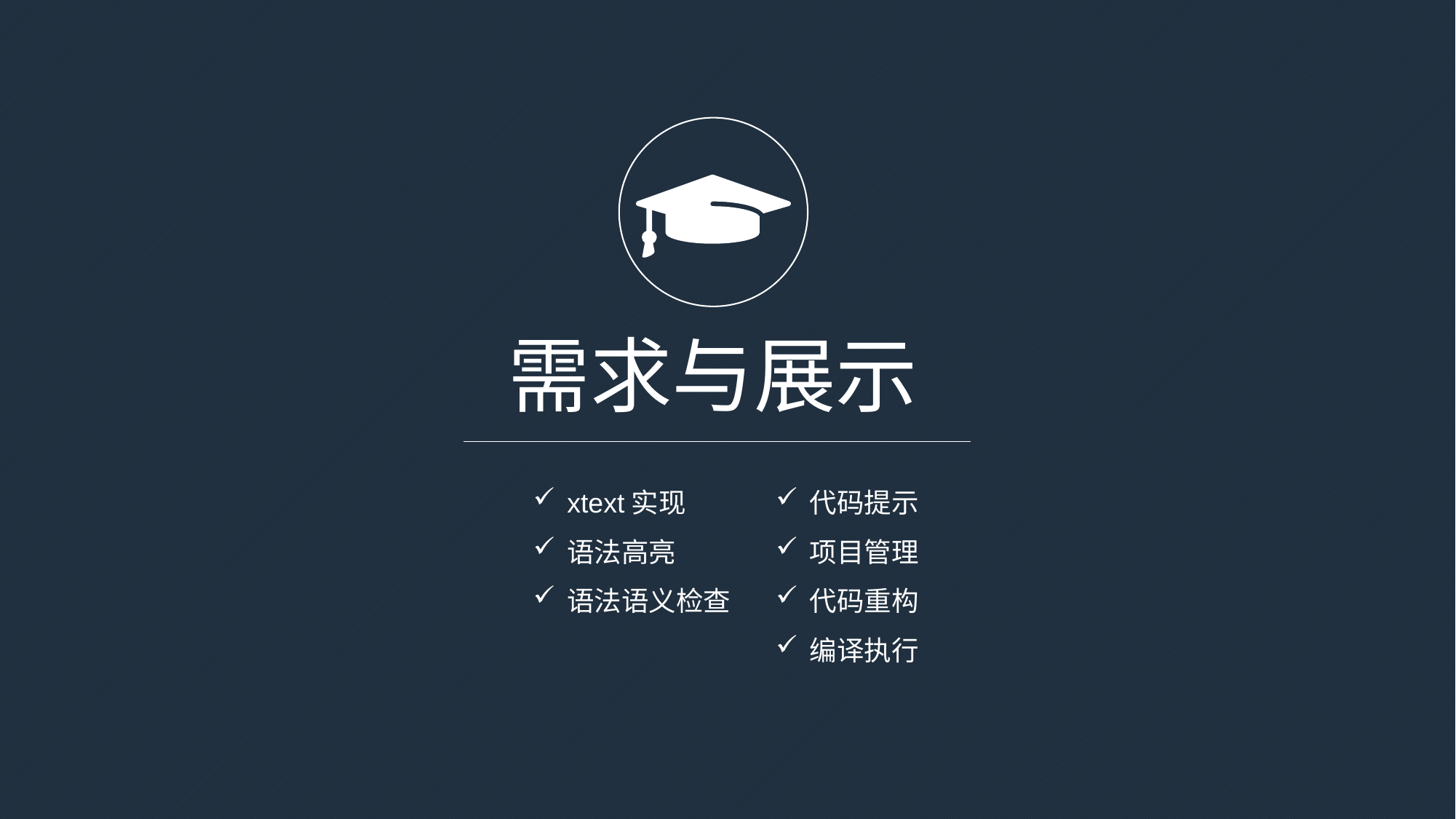

需求与展示
xtext实现
语法高亮
语法语义检查

代码提示
项目管理
代码重构
编译执行